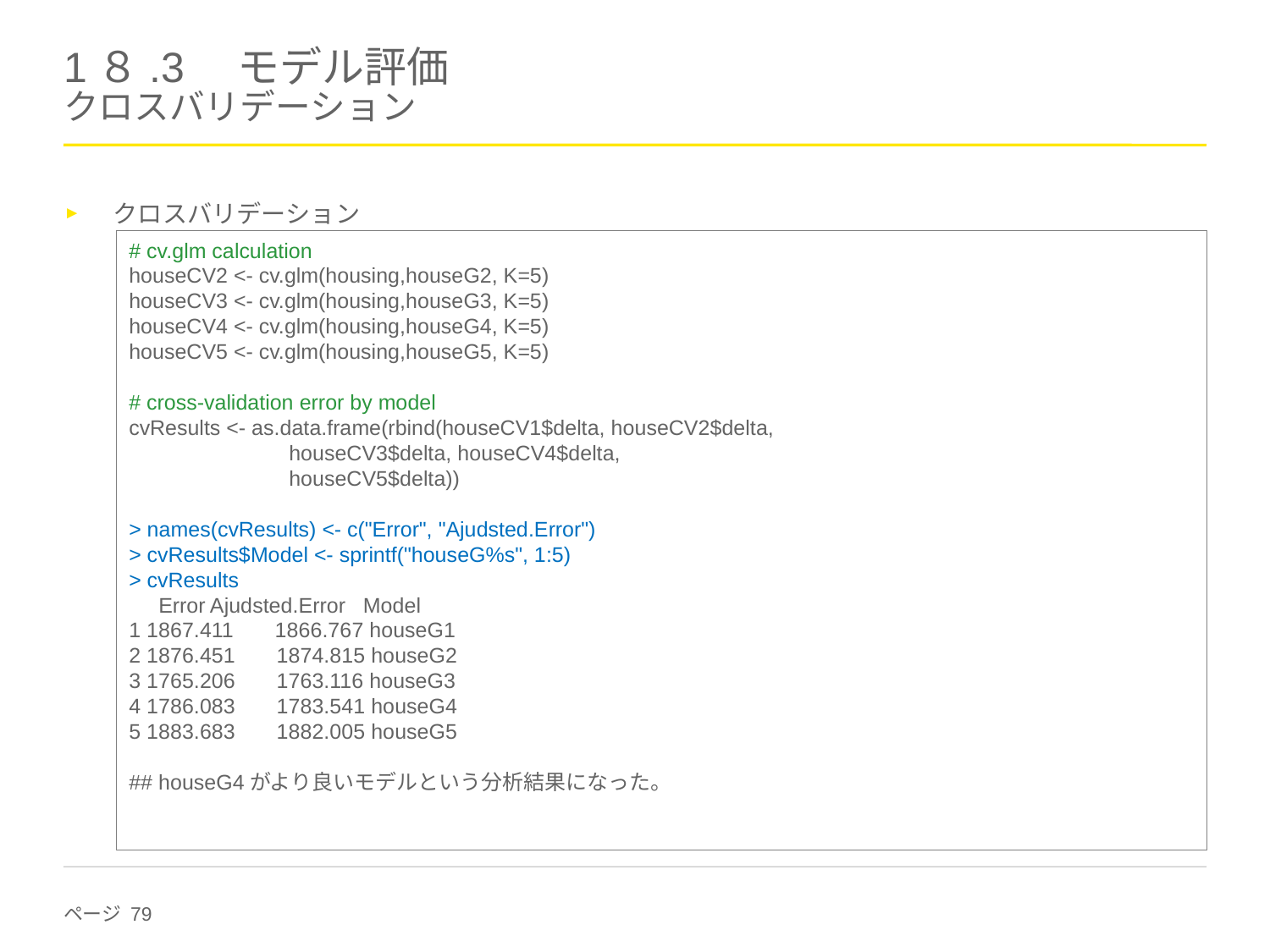

# 1８.3　モデル評価 クロスバリデーション
クロスバリデーション

# cv.glm calculation
houseCV2 <- cv.glm(housing,houseG2, K=5)
houseCV3 <- cv.glm(housing,houseG3, K=5)
houseCV4 <- cv.glm(housing,houseG4, K=5)
houseCV5 <- cv.glm(housing,houseG5, K=5)

# cross-validation error by model
cvResults <- as.data.frame(rbind(houseCV1$delta, houseCV2$delta,
                           houseCV3$delta, houseCV4$delta,
                           houseCV5$delta))

> names(cvResults) <- c("Error", "Ajudsted.Error")
> cvResults$Model <- sprintf("houseG%s", 1:5)
> cvResults
     Error Ajudsted.Error   Model
1 1867.411       1866.767 houseG1
2 1876.451       1874.815 houseG2
3 1765.206       1763.116 houseG3
4 1786.083       1783.541 houseG4
5 1883.683       1882.005 houseG5

## houseG4がより良いモデルという分析結果になった。